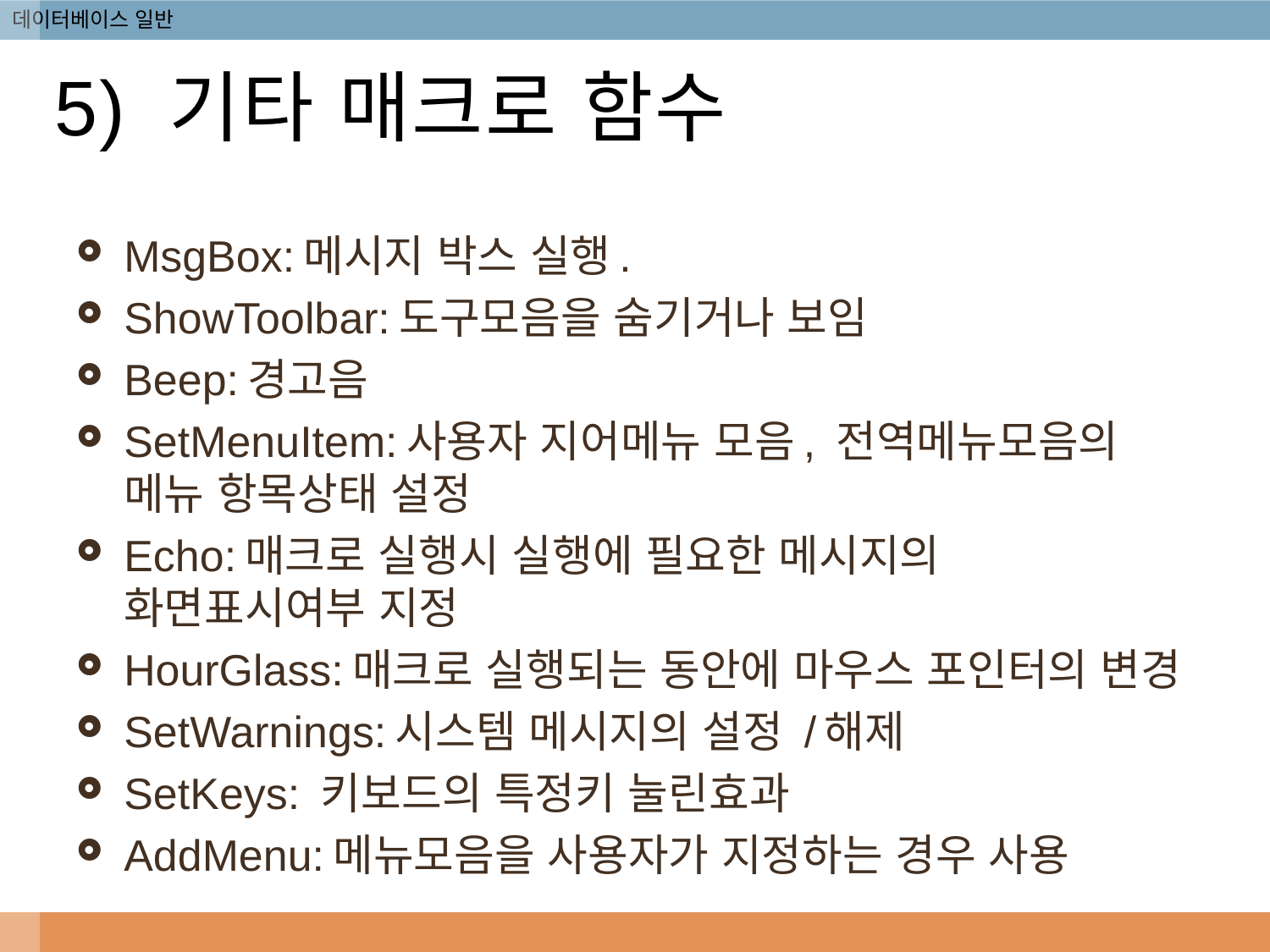

# 5) 기타 매크로 함수
MsgBox:메시지 박스 실행.
ShowToolbar:도구모음을 숨기거나 보임
Beep:경고음
SetMenuItem:사용자 지어메뉴 모음, 전역메뉴모음의 메뉴 항목상태 설정
Echo:매크로 실행시 실행에 필요한 메시지의 화면표시여부 지정
HourGlass:매크로 실행되는 동안에 마우스 포인터의 변경
SetWarnings:시스템 메시지의 설정 /해제
SetKeys: 키보드의 특정키 눌린효과
AddMenu:메뉴모음을 사용자가 지정하는 경우 사용